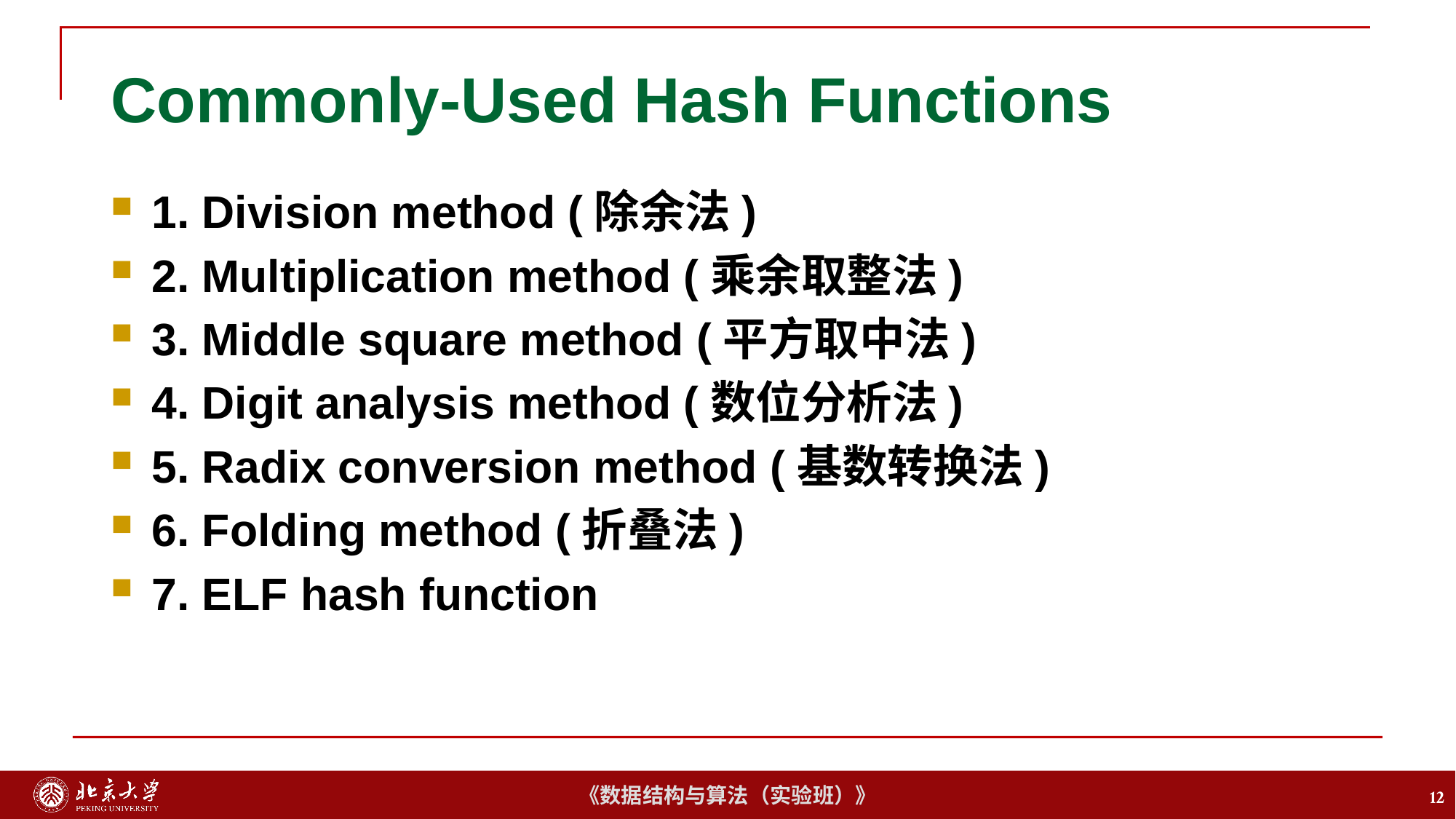

# Commonly-Used Hash Functions
1. Division method (除余法)
2. Multiplication method (乘余取整法)
3. Middle square method (平方取中法)
4. Digit analysis method (数位分析法)
5. Radix conversion method (基数转换法)
6. Folding method (折叠法)
7. ELF hash function
12